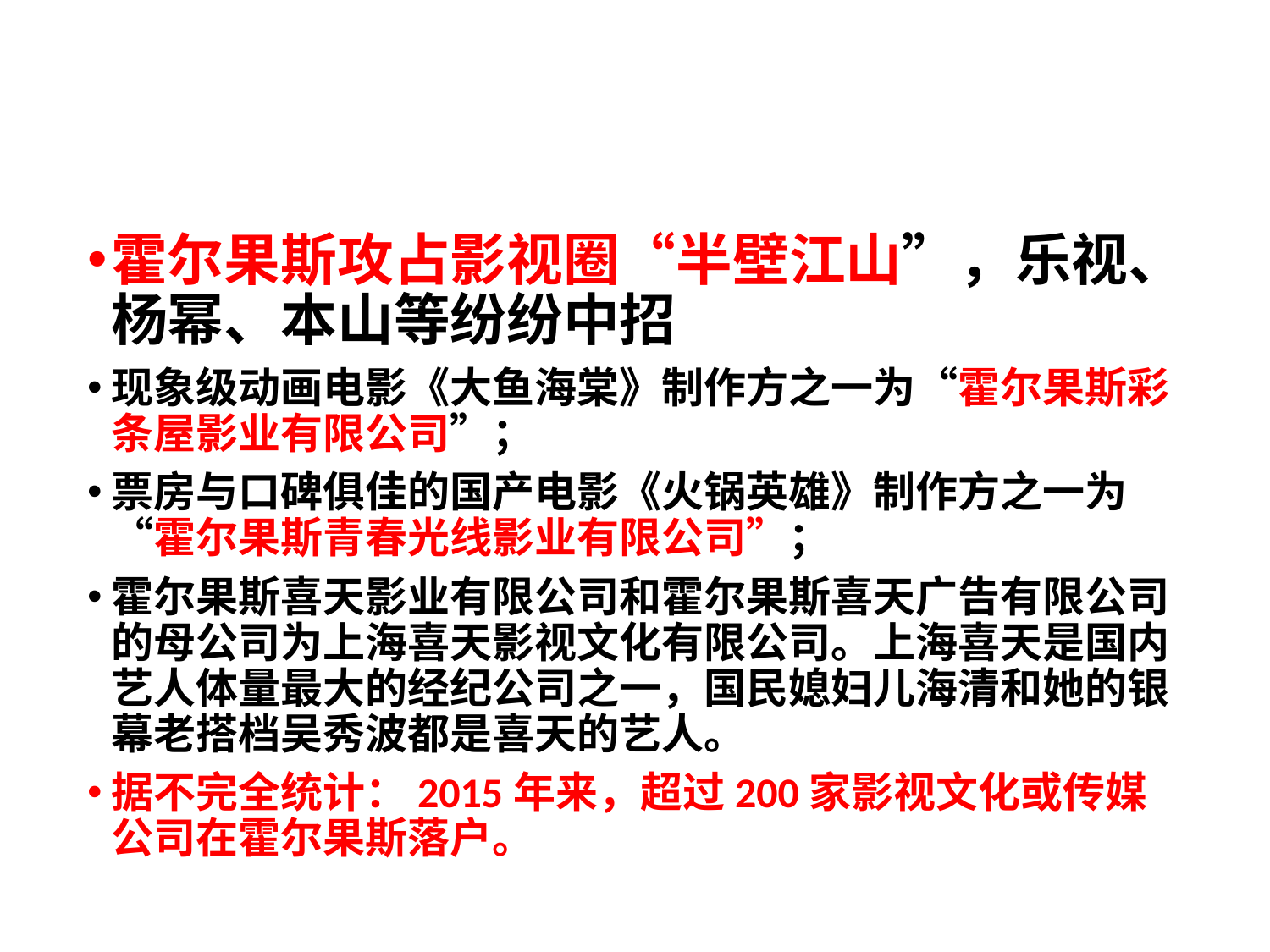

#
霍尔果斯攻占影视圈“半壁江山”，乐视、杨幂、本山等纷纷中招
现象级动画电影《大鱼海棠》制作方之一为“霍尔果斯彩条屋影业有限公司”；
票房与口碑俱佳的国产电影《火锅英雄》制作方之一为“霍尔果斯青春光线影业有限公司”；
霍尔果斯喜天影业有限公司和霍尔果斯喜天广告有限公司的母公司为上海喜天影视文化有限公司。上海喜天是国内艺人体量最大的经纪公司之一，国民媳妇儿海清和她的银幕老搭档吴秀波都是喜天的艺人。
据不完全统计：2015年来，超过200家影视文化或传媒公司在霍尔果斯落户。